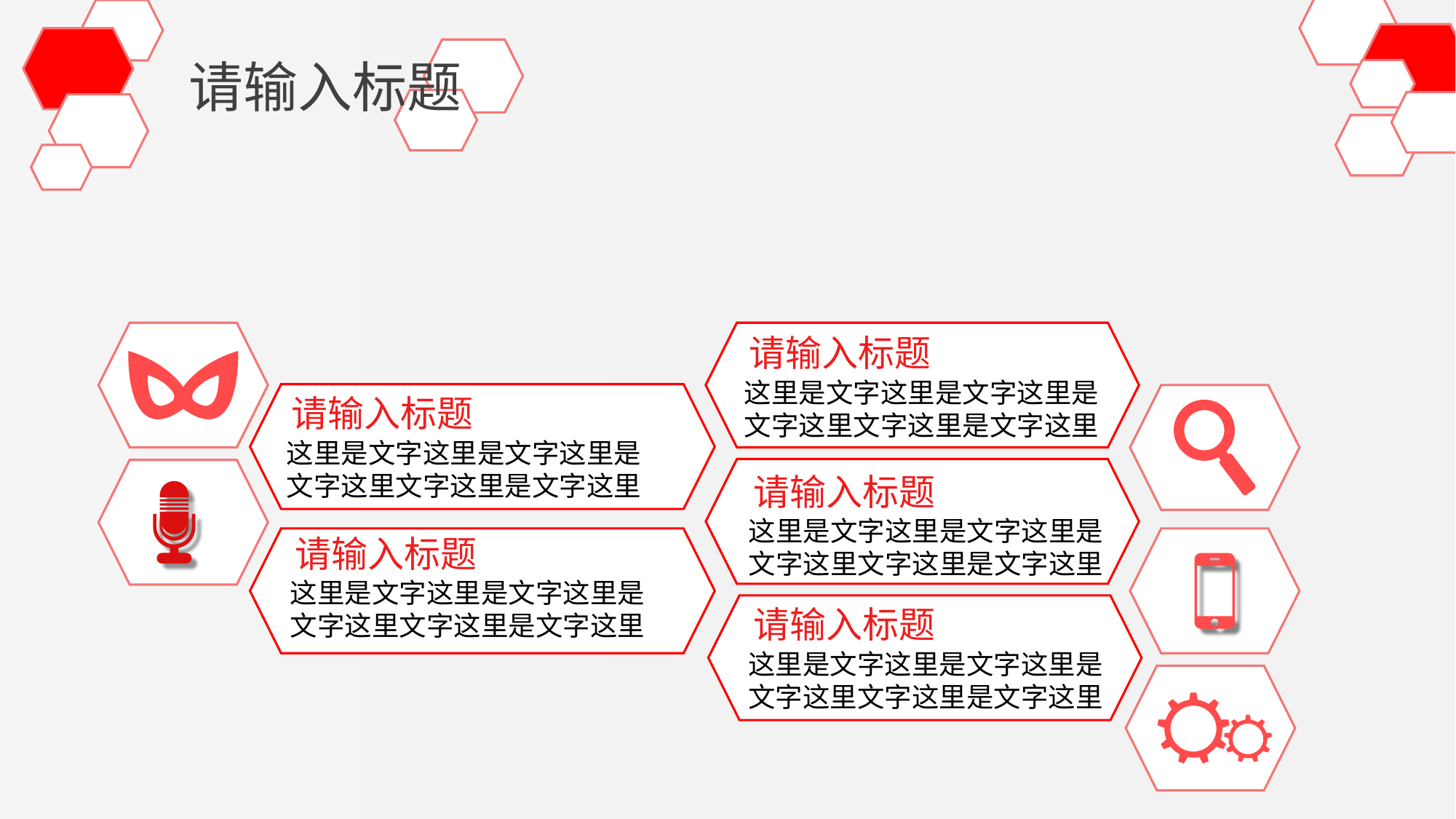

请输入标题

请输入标题
这里是文字这里是文字这里是文字这里文字这里是文字这里
请输入标题
这里是文字这里是文字这里是文字这里文字这里是文字这里
请输入标题
这里是文字这里是文字这里是文字这里文字这里是文字这里
请输入标题
这里是文字这里是文字这里是文字这里文字这里是文字这里
请输入标题
这里是文字这里是文字这里是文字这里文字这里是文字这里